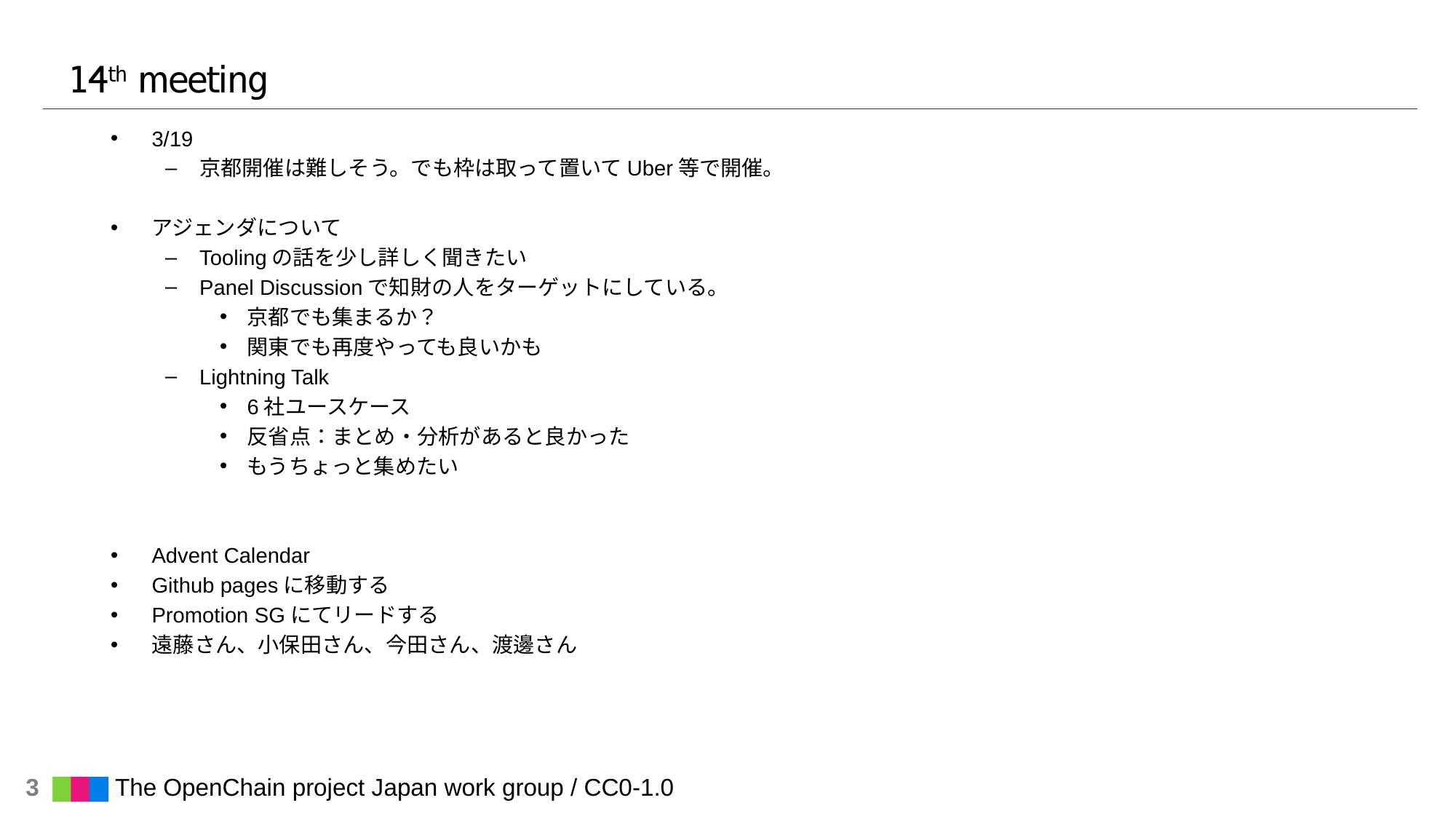

# 14th meeting
3/19
京都開催は難しそう。でも枠は取って置いてUber等で開催。

アジェンダについて
Toolingの話を少し詳しく聞きたい
Panel Discussionで知財の人をターゲットにしている。
京都でも集まるか？
関東でも再度やっても良いかも
Lightning Talk
6社ユースケース
反省点：まとめ・分析があると良かった
もうちょっと集めたい

Advent Calendar
Github pagesに移動する
Promotion SGにてリードする
遠藤さん、小保田さん、今田さん、渡邊さん